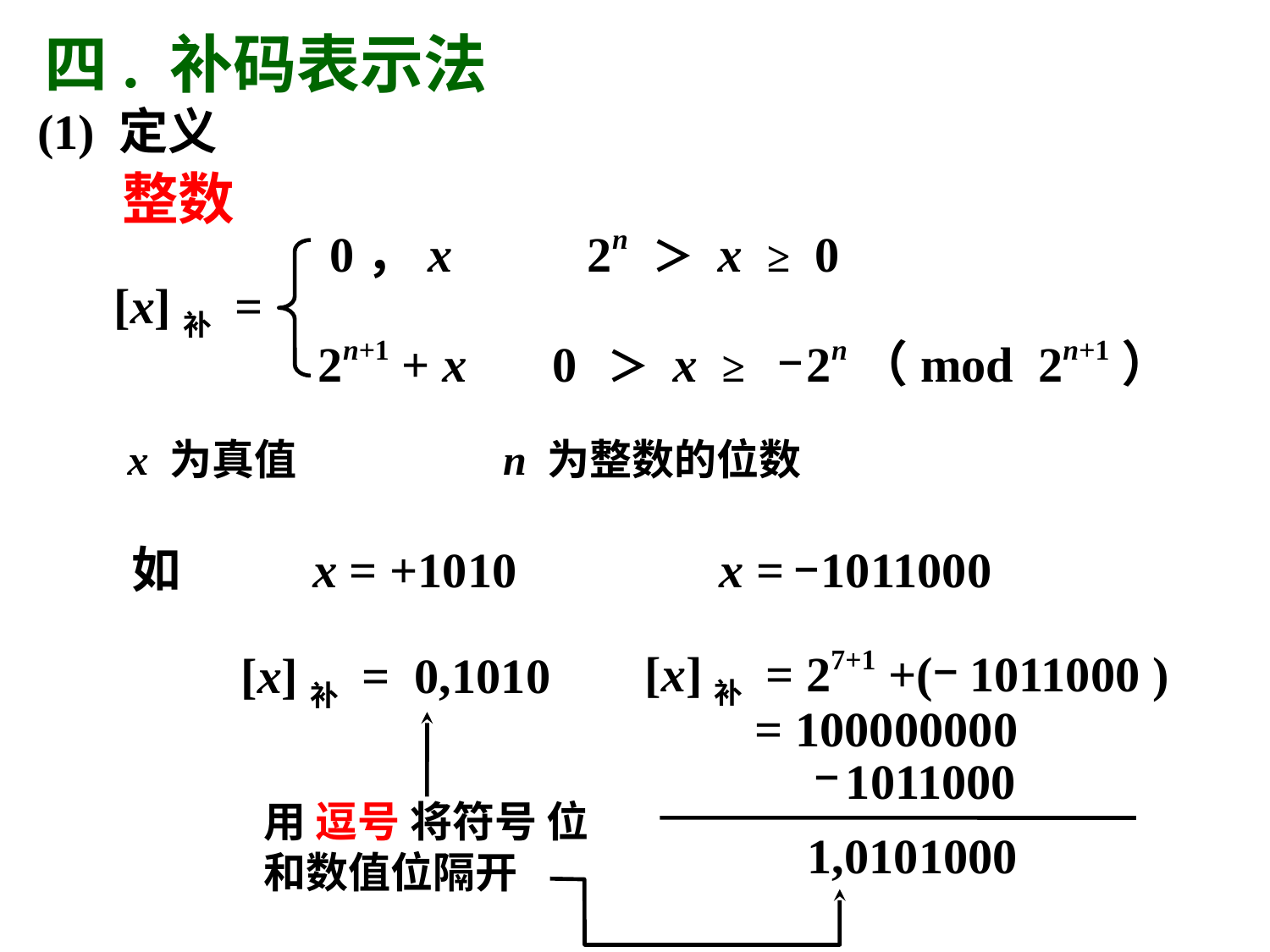

四. 补码表示法
(1) 定义
整数
0，x           2n ＞ x  ≥  0

[x]补 =
2n+1 + x       0  ＞ x  ≥     2n（mod  2n+1）

x 为真值
n 为整数的位数
如
x = +1010
x =   1011000

[x]补 = 27+1 +(   1011000 )

[x]补 =  0,1010
= 100000000

1011000

用 逗号 将符号 位
和数值位隔开

1,0101000